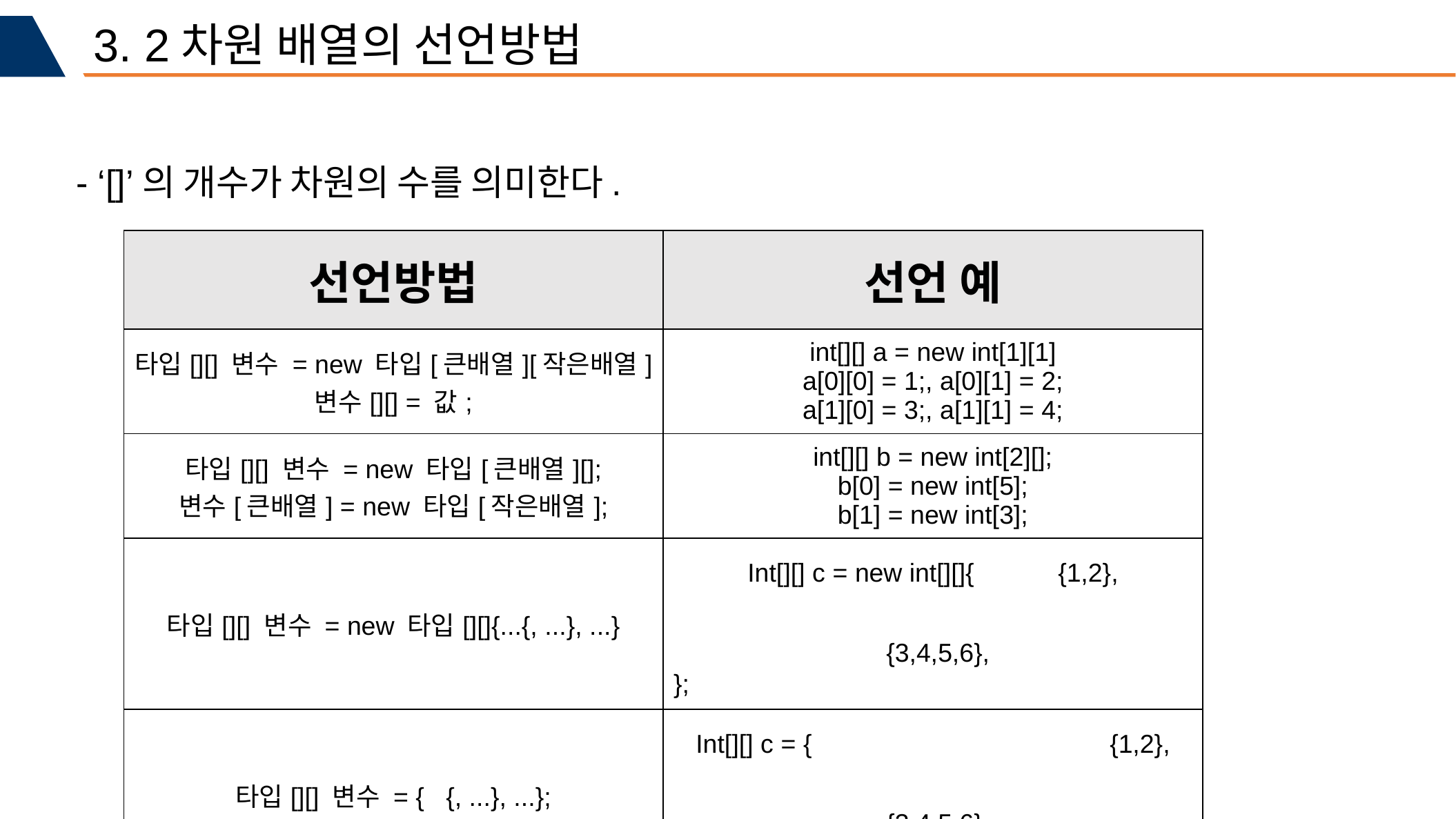

3. 2차원 배열의 선언방법

- ‘[]’의 개수가 차원의 수를 의미한다.
| 선언방법 | 선언 예 |
| --- | --- |
| 타입[][] 변수 = new 타입[큰배열][작은배열] 변수[][] = 값; | int[][] a = new int[1][1] a[0][0] = 1;, a[0][1] = 2; a[1][0] = 3;, a[1][1] = 4; |
| 타입[][] 변수 = new 타입[큰배열][]; 변수[큰배열] = new 타입[작은배열]; | int[][] b = new int[2][]; b[0] = new int[5]; b[1] = new int[3]; |
| 타입[][] 변수 = new 타입[][]{...{, ...}, ...} | Int[][] c = new int[][]{ {1,2}, {3,4,5,6}, }; |
| 타입[][] 변수 = { {, ...}, ...}; | Int[][] c = { {1,2}, {3,4,5,6}, }; |